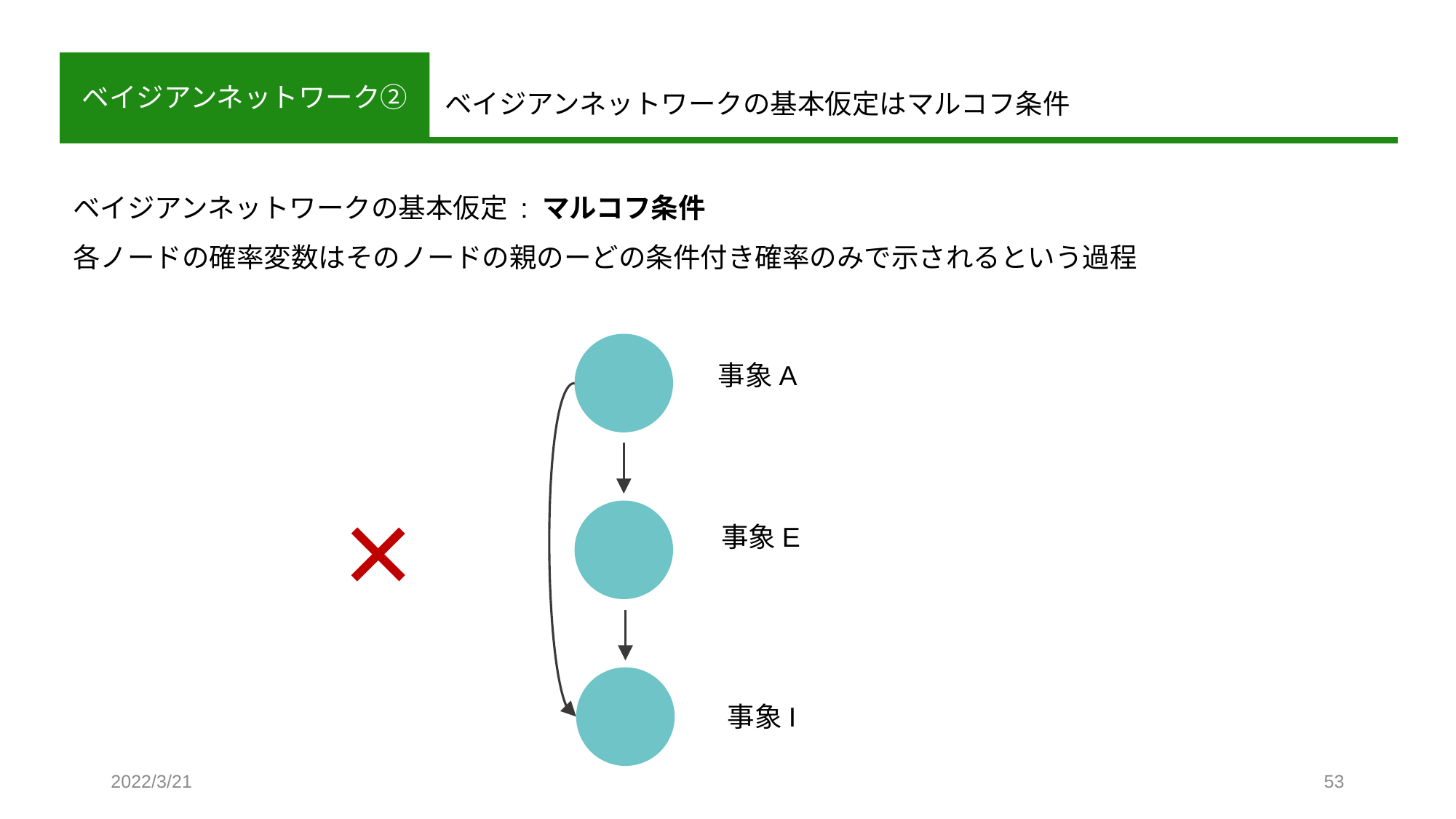

ベイジアンネットワーク②
ベイジアンネットワークの基本仮定はマルコフ条件
ベイジアンネットワークの基本仮定 : マルコフ条件
各ノードの確率変数はそのノードの親のーどの条件付き確率のみで示されるという過程

事象A
×

事象E

事象I
2022/3/21
53